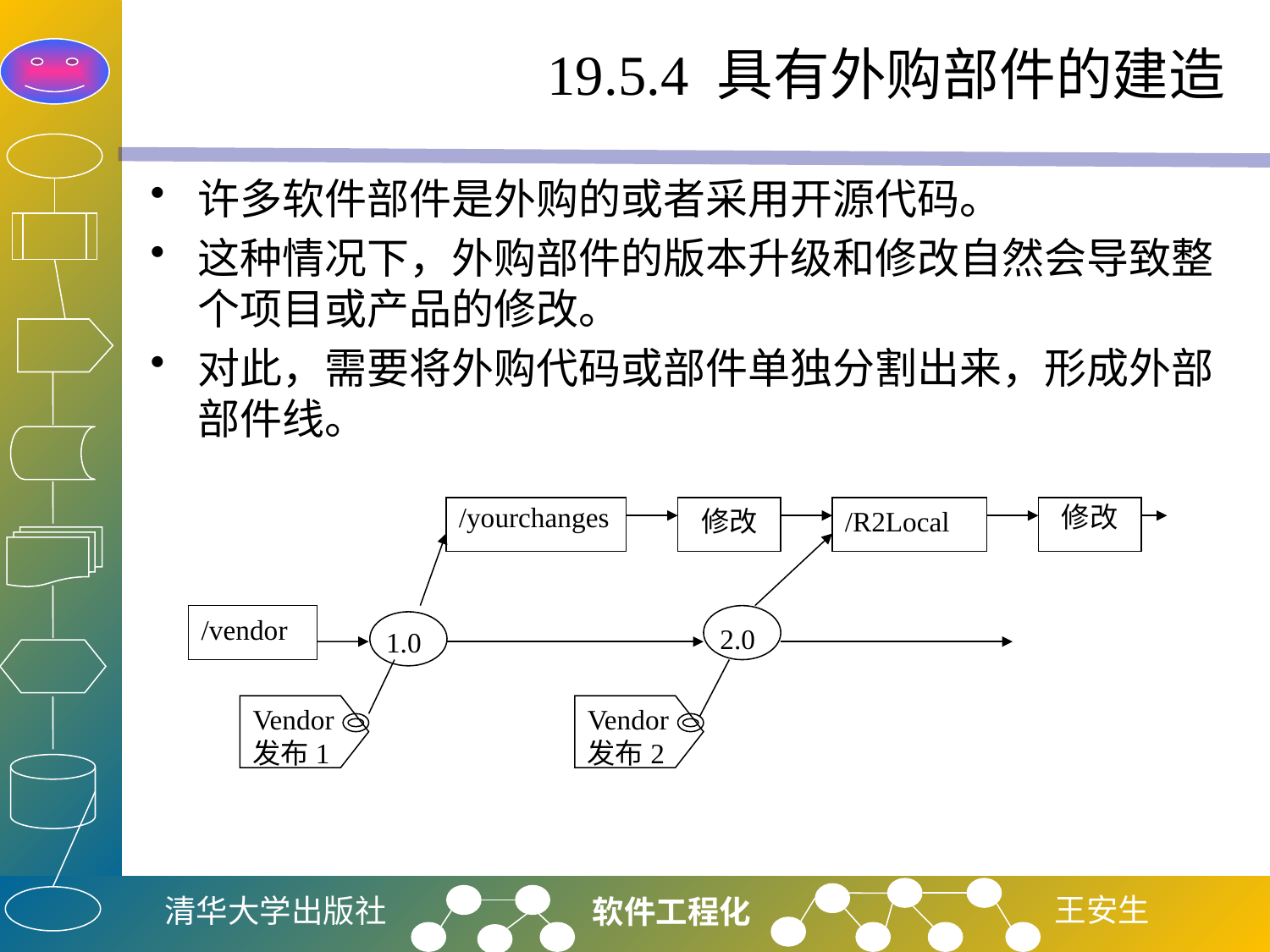

# 19.5.4 具有外购部件的建造
许多软件部件是外购的或者采用开源代码。
这种情况下，外购部件的版本升级和修改自然会导致整个项目或产品的修改。
对此，需要将外购代码或部件单独分割出来，形成外部部件线。

/yourchanges
修改
/R2Local
修改
/vendor

2.0

1.0
Vendor发布1
Vendor发布2